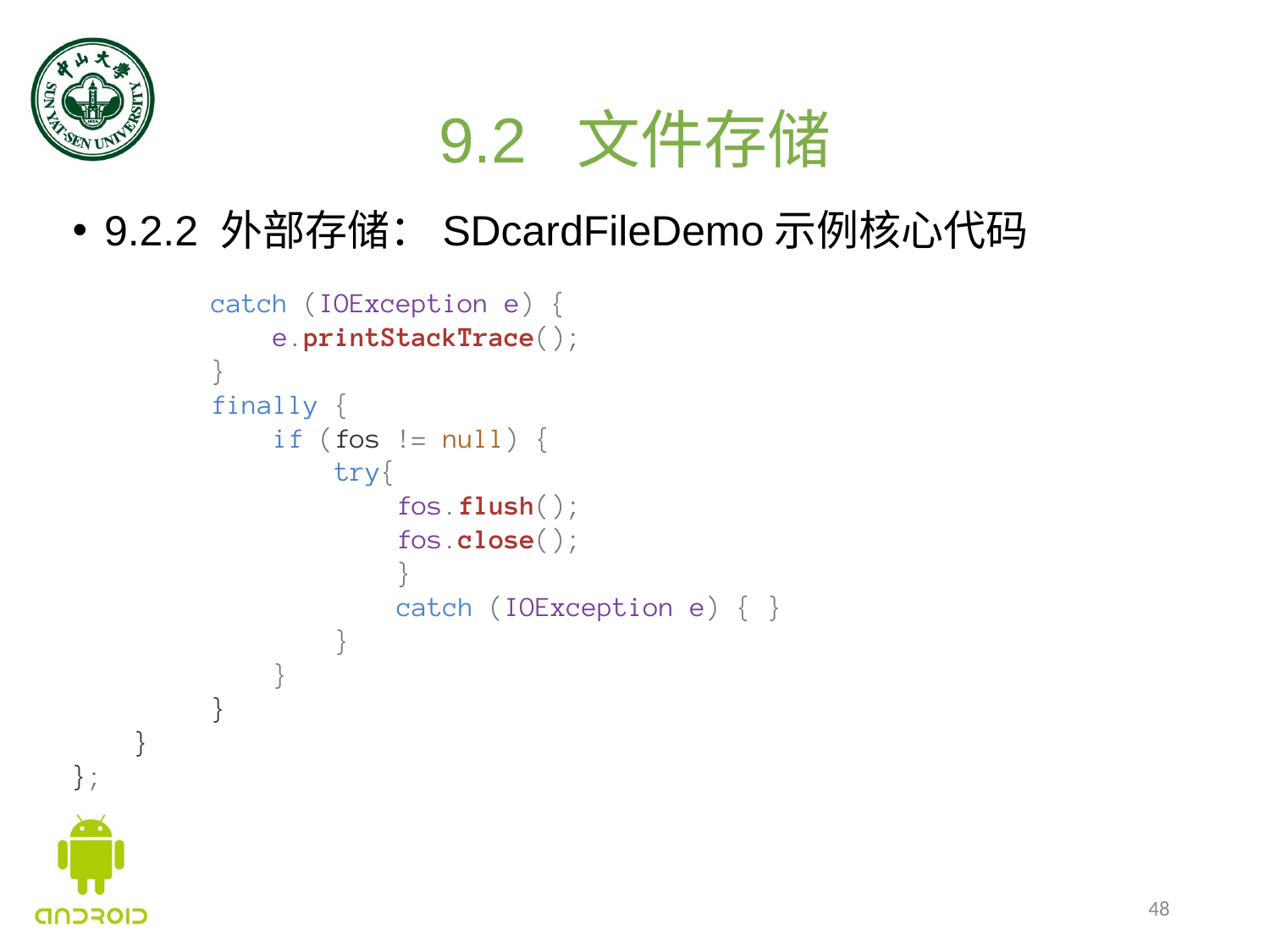

# 9.2  文件存储
9.2.2 外部存储：SDcardFileDemo示例核心代码

         catch (IOException e) {
             e.printStackTrace();
         }
         finally {
             if (fos != null) {
                 try{
                     fos.flush();
                     fos.close();
                     }
                     catch (IOException e) { }
                 }
             }
         }
    }
};

48